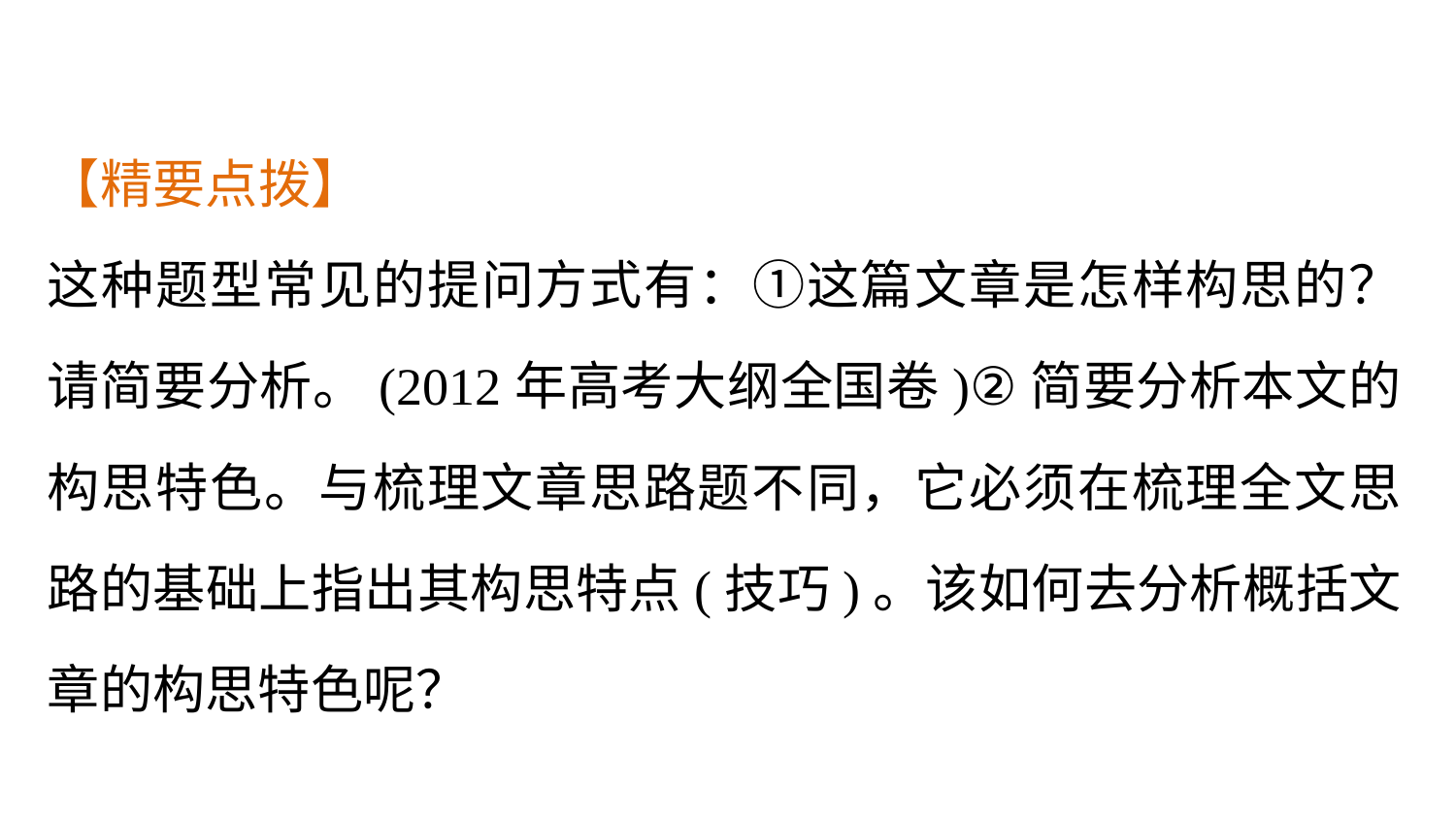

【精要点拨】
这种题型常见的提问方式有：①这篇文章是怎样构思的？请简要分析。(2012年高考大纲全国卷)②简要分析本文的构思特色。与梳理文章思路题不同，它必须在梳理全文思路的基础上指出其构思特点(技巧)。该如何去分析概括文章的构思特色呢？